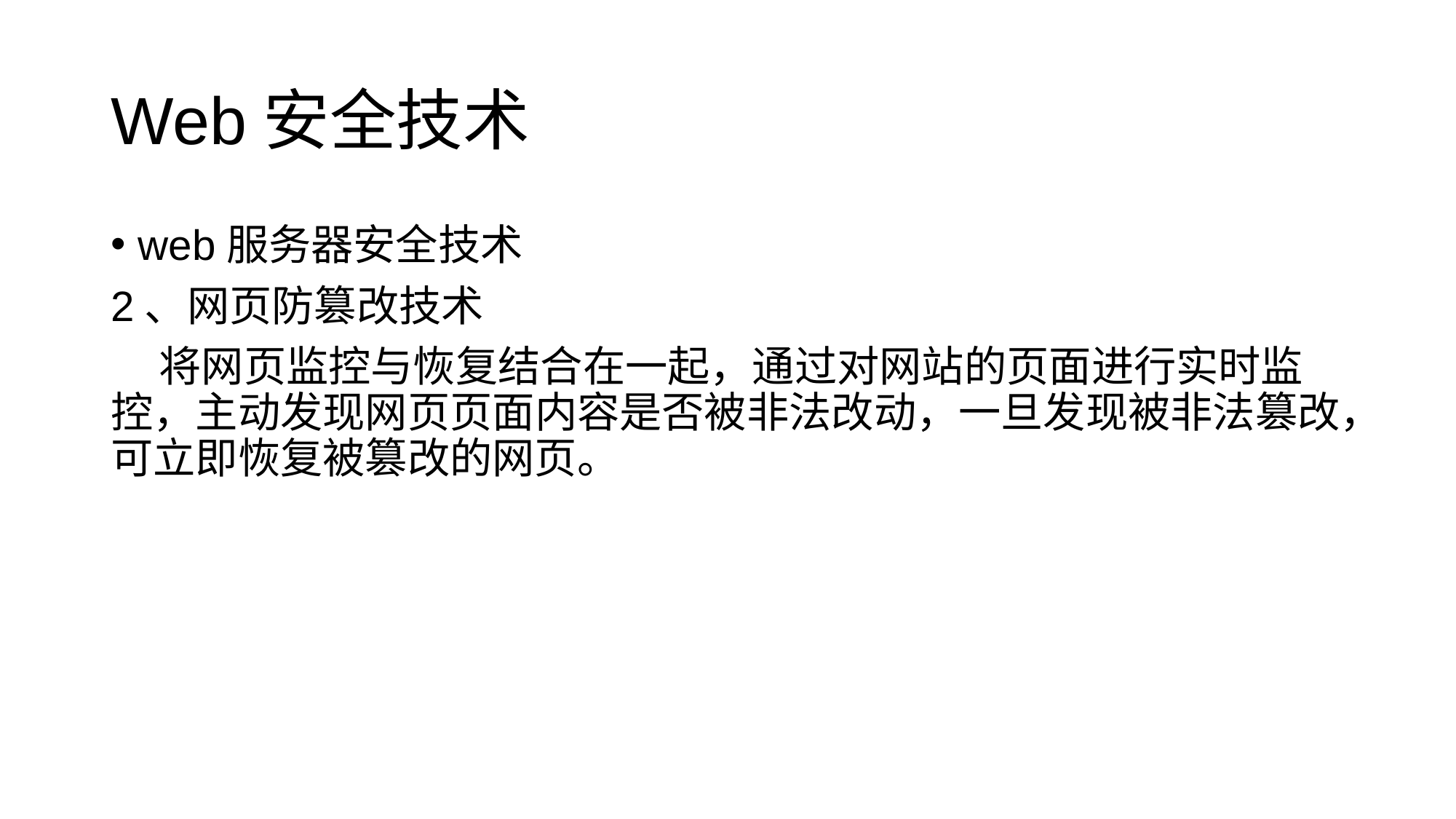

# Web安全技术
web服务器安全技术
2、网页防篡改技术
    将网页监控与恢复结合在一起，通过对网站的页面进行实时监控，主动发现网页页面内容是否被非法改动，一旦发现被非法篡改，可立即恢复被篡改的网页。